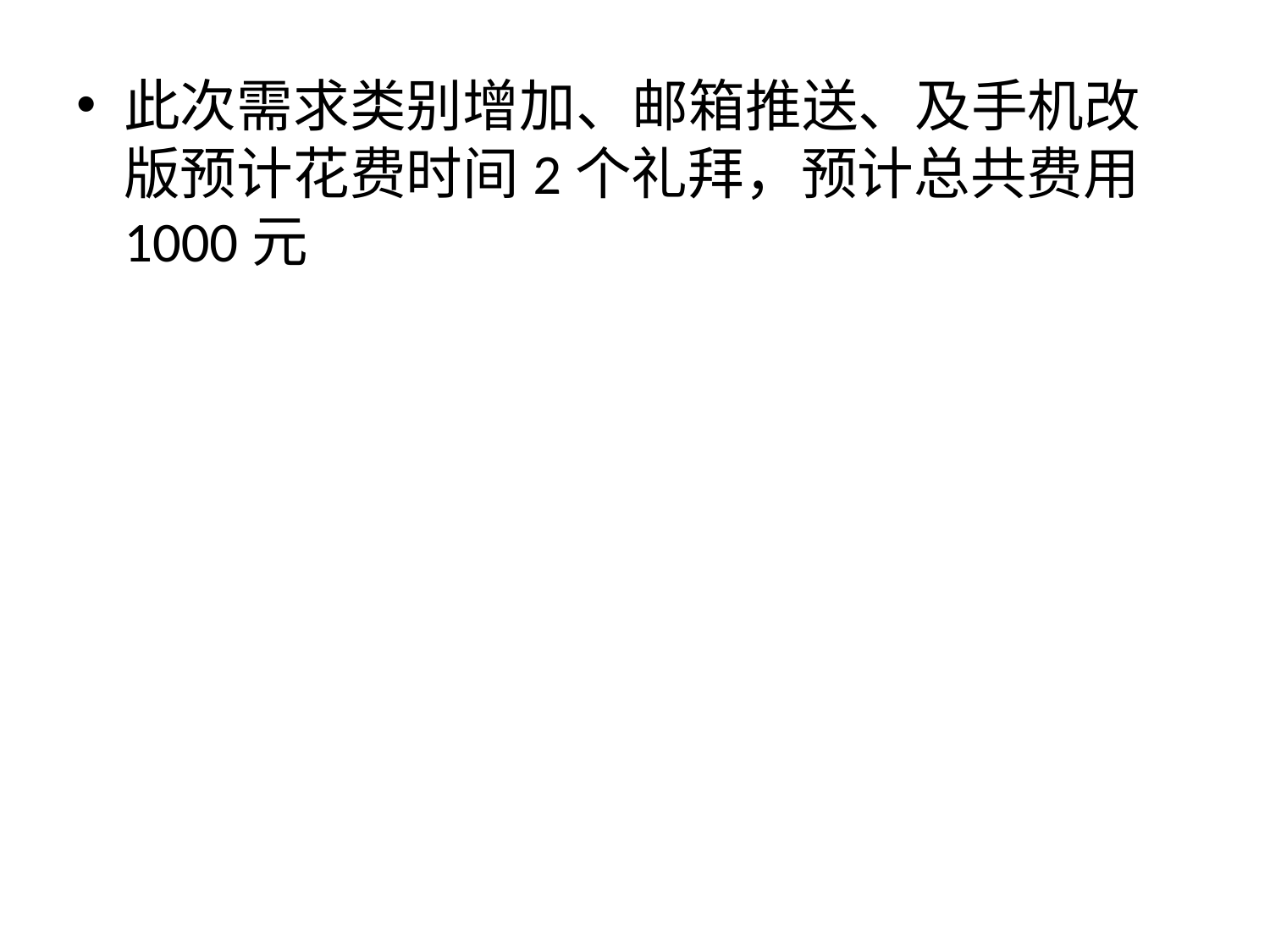

此次需求类别增加、邮箱推送、及手机改版预计花费时间2个礼拜，预计总共费用1000元